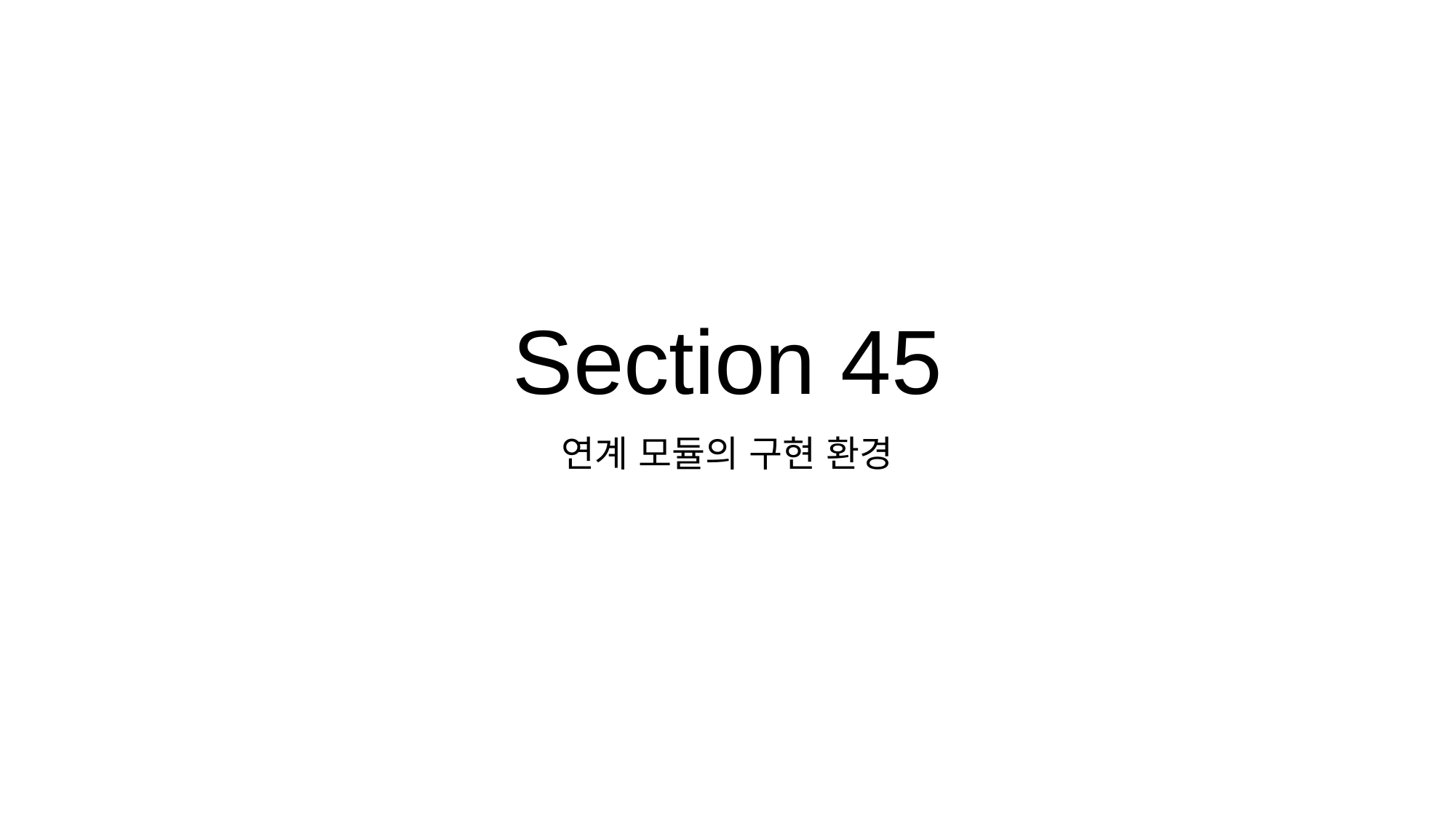

# Section 45
연계 모듈의 구현 환경